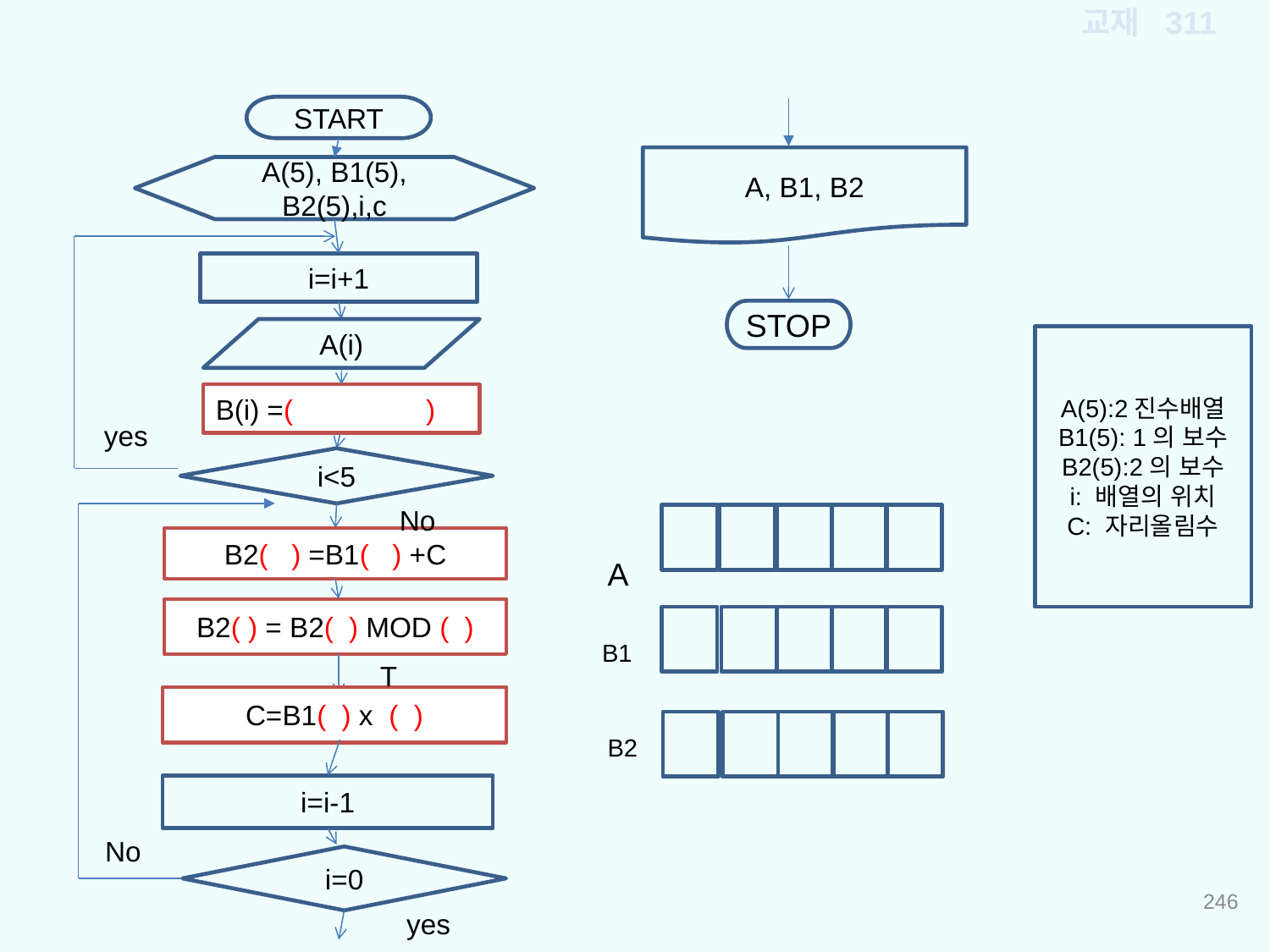

교재  311
START
A(5), B1(5), B2(5),i,c
i=i+1
A(i)
B(i) =(                 )
yes
i<5
No
B2(   ) =B1(   ) +C
B2( ) = B2(  ) MOD (  )
T
C=B1(  ) x  (  )
i=i-1
No
i=0
yes
A, B1, B2
STOP
A(5):2진수배열
B1(5): 1의 보수
B2(5):2의 보수
i: 배열의 위치
C: 자리올림수

A

B1

B2
246